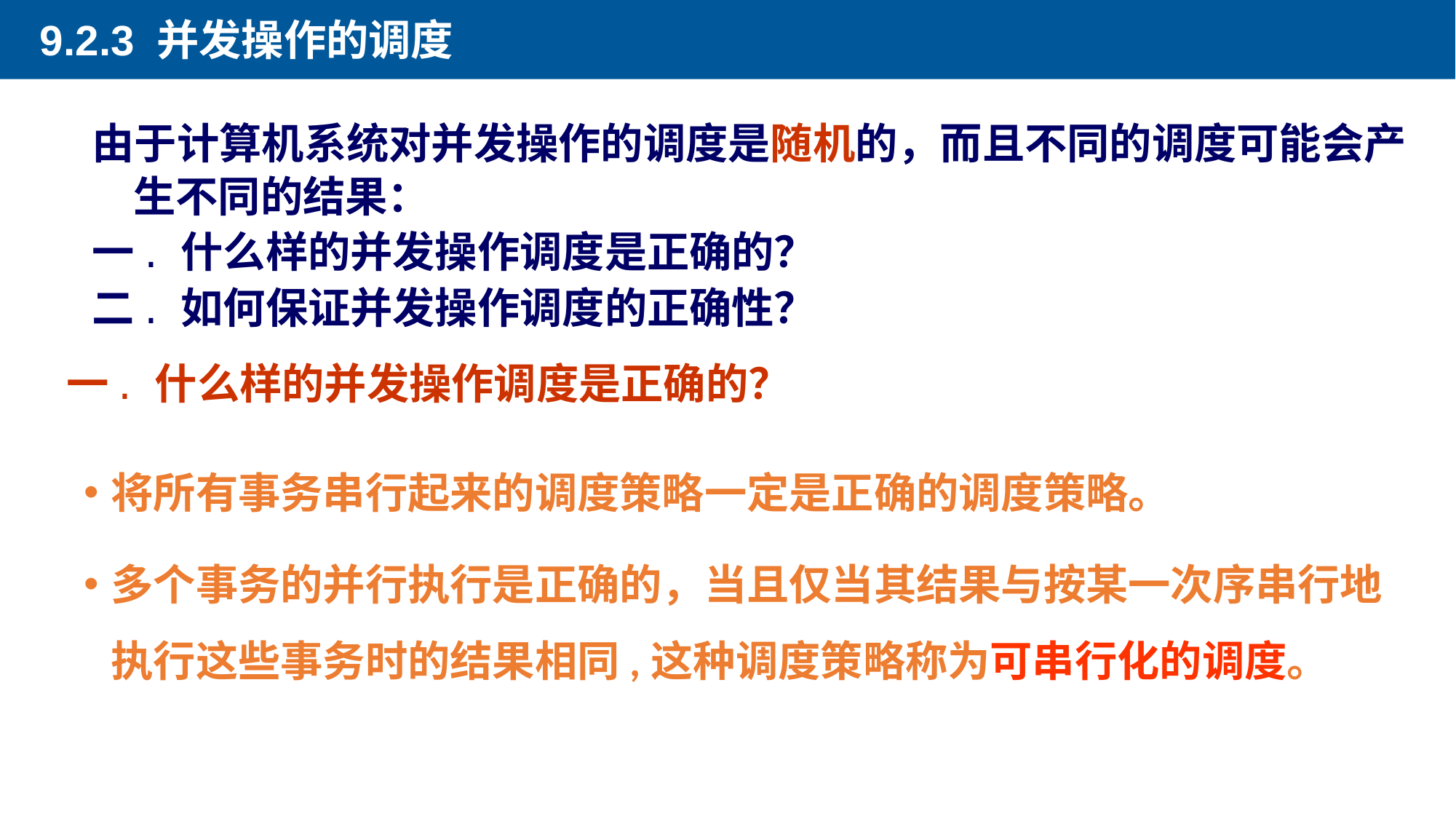

9.2.3 并发操作的调度
由于计算机系统对并发操作的调度是随机的，而且不同的调度可能会产生不同的结果：
一. 什么样的并发操作调度是正确的？
二. 如何保证并发操作调度的正确性？
一. 什么样的并发操作调度是正确的？
将所有事务串行起来的调度策略一定是正确的调度策略。
多个事务的并行执行是正确的，当且仅当其结果与按某一次序串行地执行这些事务时的结果相同,这种调度策略称为可串行化的调度。